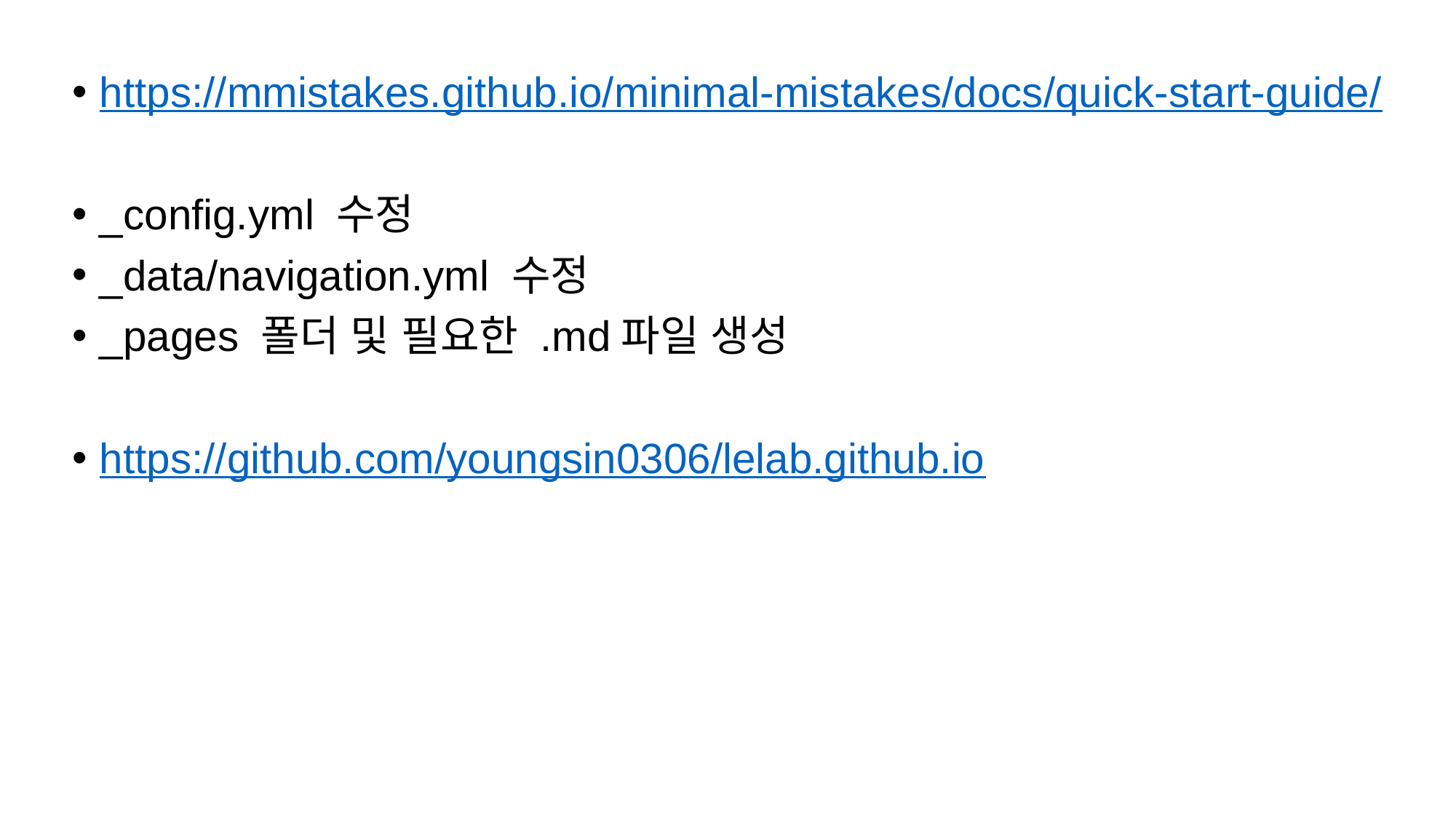

https://mmistakes.github.io/minimal-mistakes/docs/quick-start-guide/

_config.yml 수정
_data/navigation.yml 수정
_pages 폴더 및 필요한 .md파일 생성

https://github.com/youngsin0306/lelab.github.io